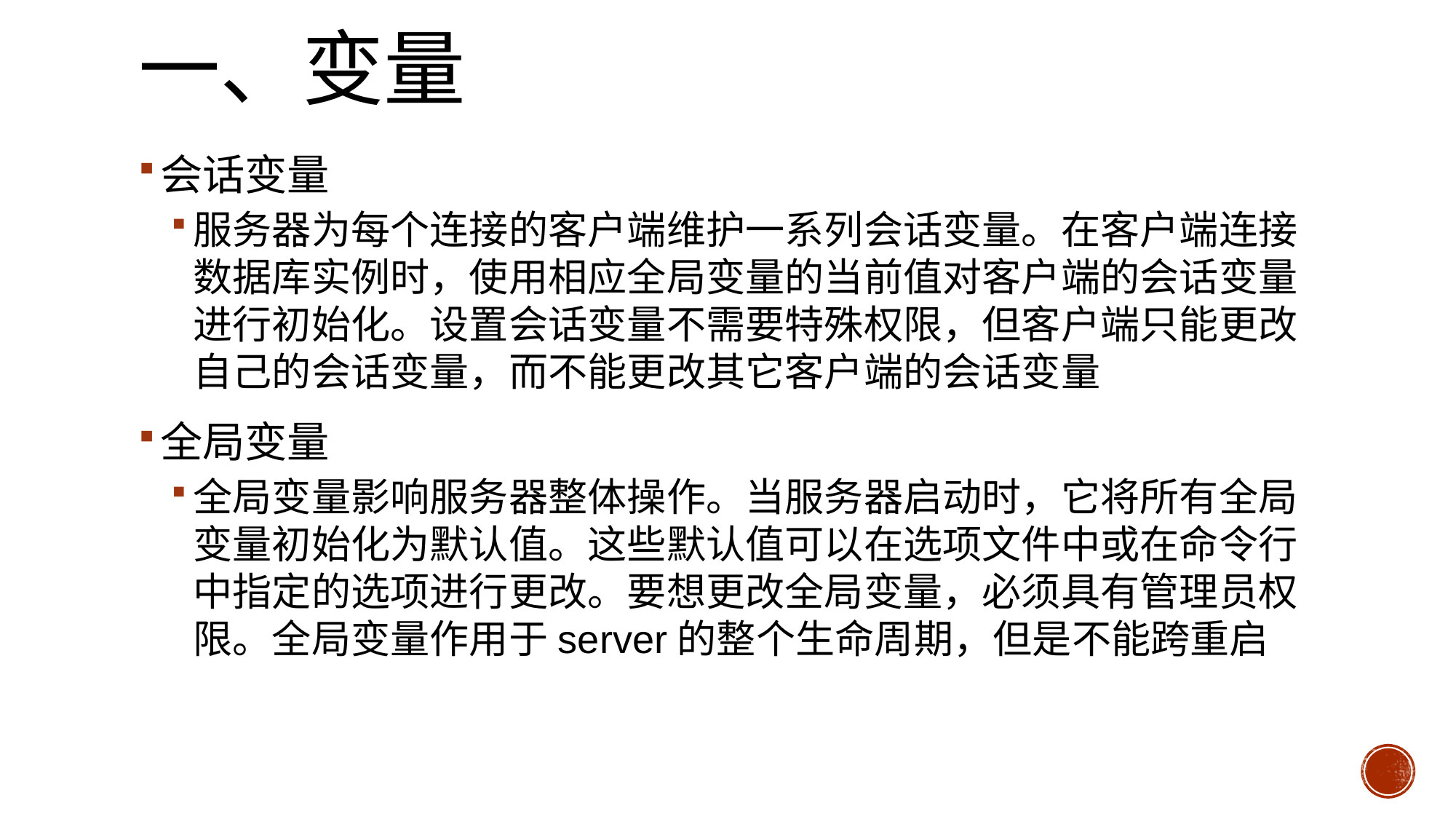

# 一、变量
会话变量
服务器为每个连接的客户端维护一系列会话变量。在客户端连接数据库实例时，使用相应全局变量的当前值对客户端的会话变量进行初始化。设置会话变量不需要特殊权限，但客户端只能更改自己的会话变量，而不能更改其它客户端的会话变量
全局变量
全局变量影响服务器整体操作。当服务器启动时，它将所有全局变量初始化为默认值。这些默认值可以在选项文件中或在命令行中指定的选项进行更改。要想更改全局变量，必须具有管理员权限。全局变量作用于server的整个生命周期，但是不能跨重启
5